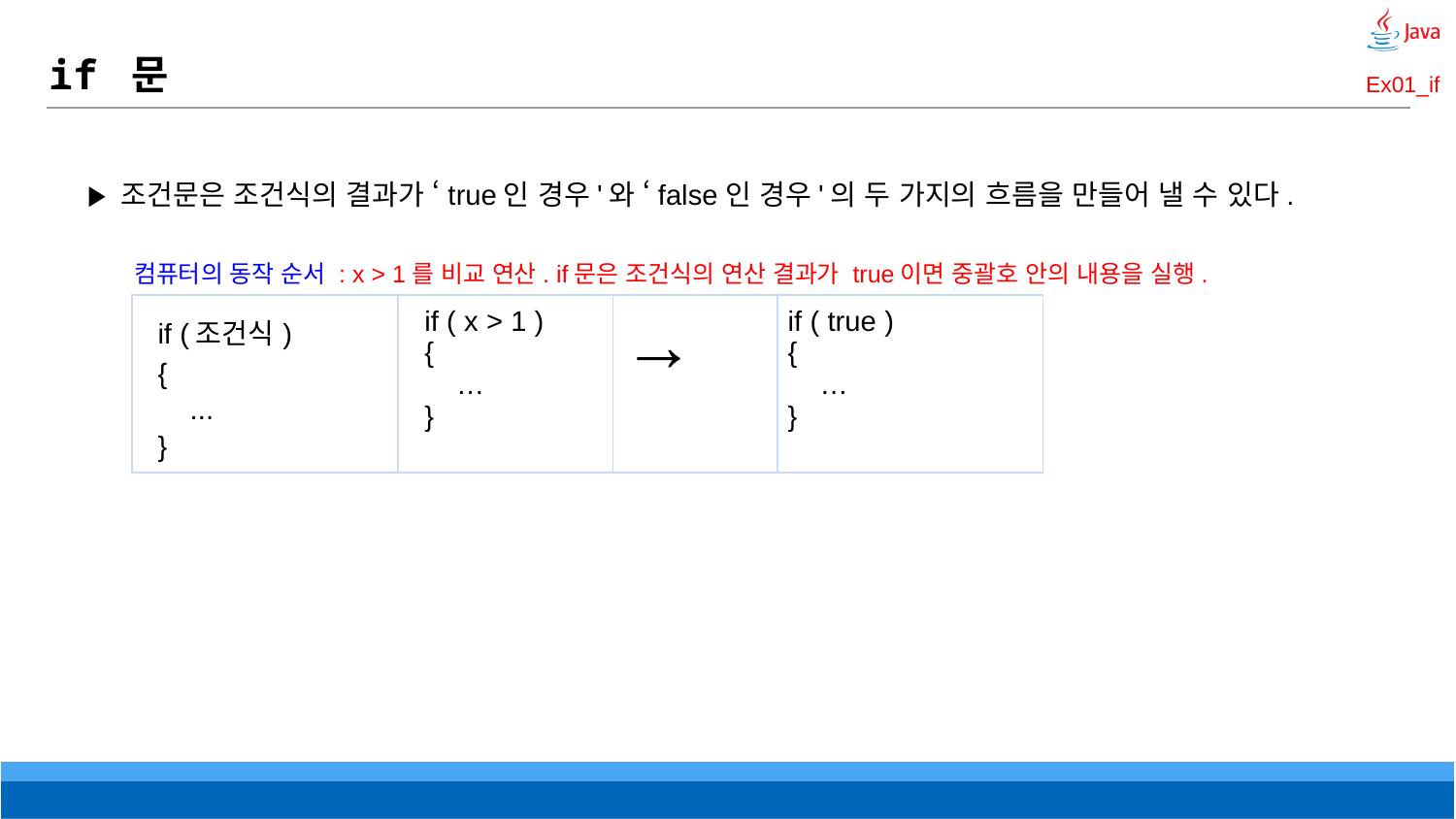

# if 문
Ex01_if
▶ 조건문은 조건식의 결과가 ‘true인 경우'와 ‘false인 경우'의 두 가지의 흐름을 만들어 낼 수 있다.
컴퓨터의 동작 순서 : x > 1를 비교 연산. if문은 조건식의 연산 결과가 true이면 중괄호 안의 내용을 실행.
| if (조건식) { ... } | if ( x > 1 ) { … } | → | if ( true ) { … } |
| --- | --- | --- | --- |